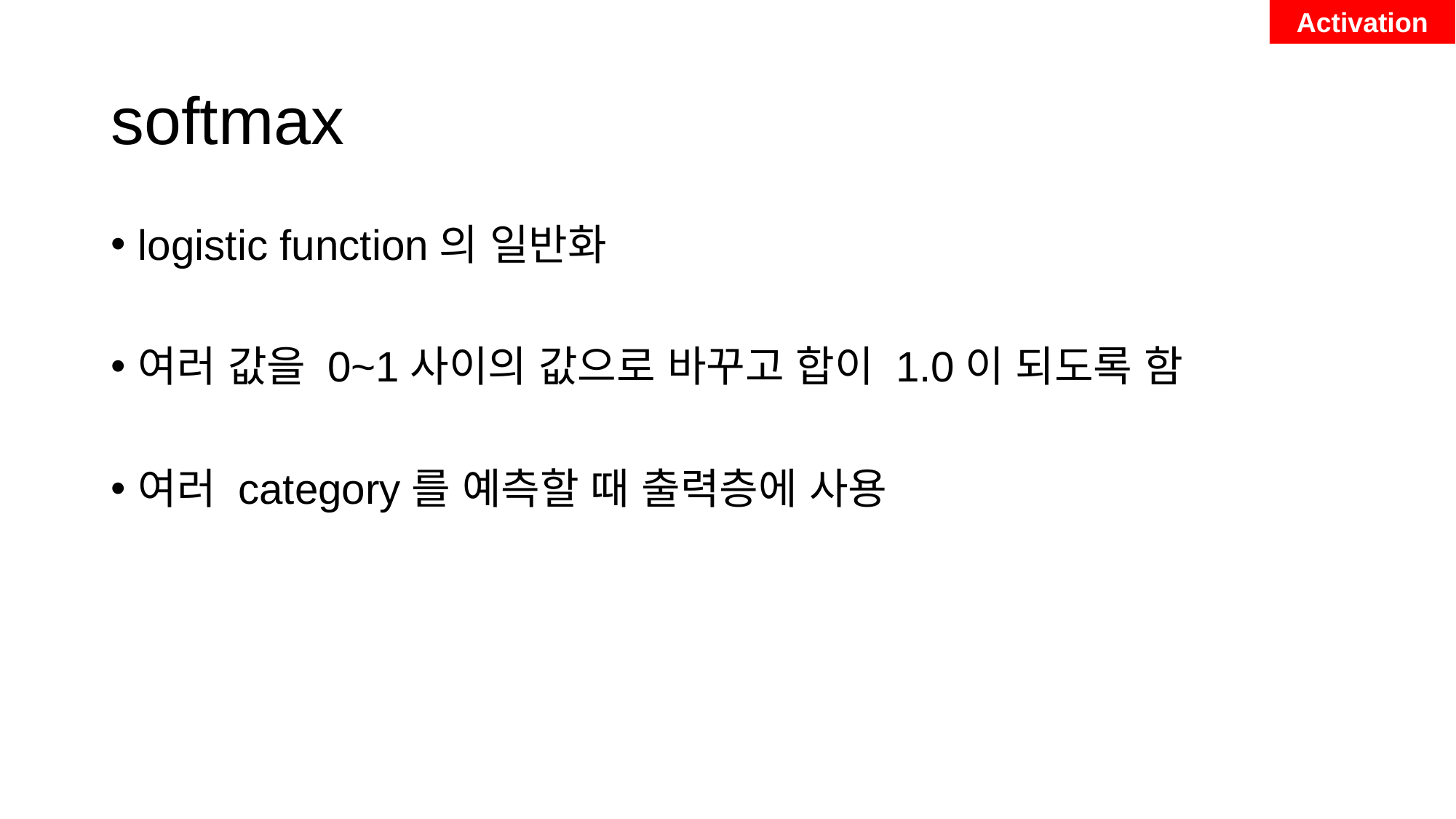

Activation
# softmax
logistic function의 일반화

여러 값을 0~1사이의 값으로 바꾸고 합이 1.0이 되도록 함

여러 category를 예측할 때 출력층에 사용